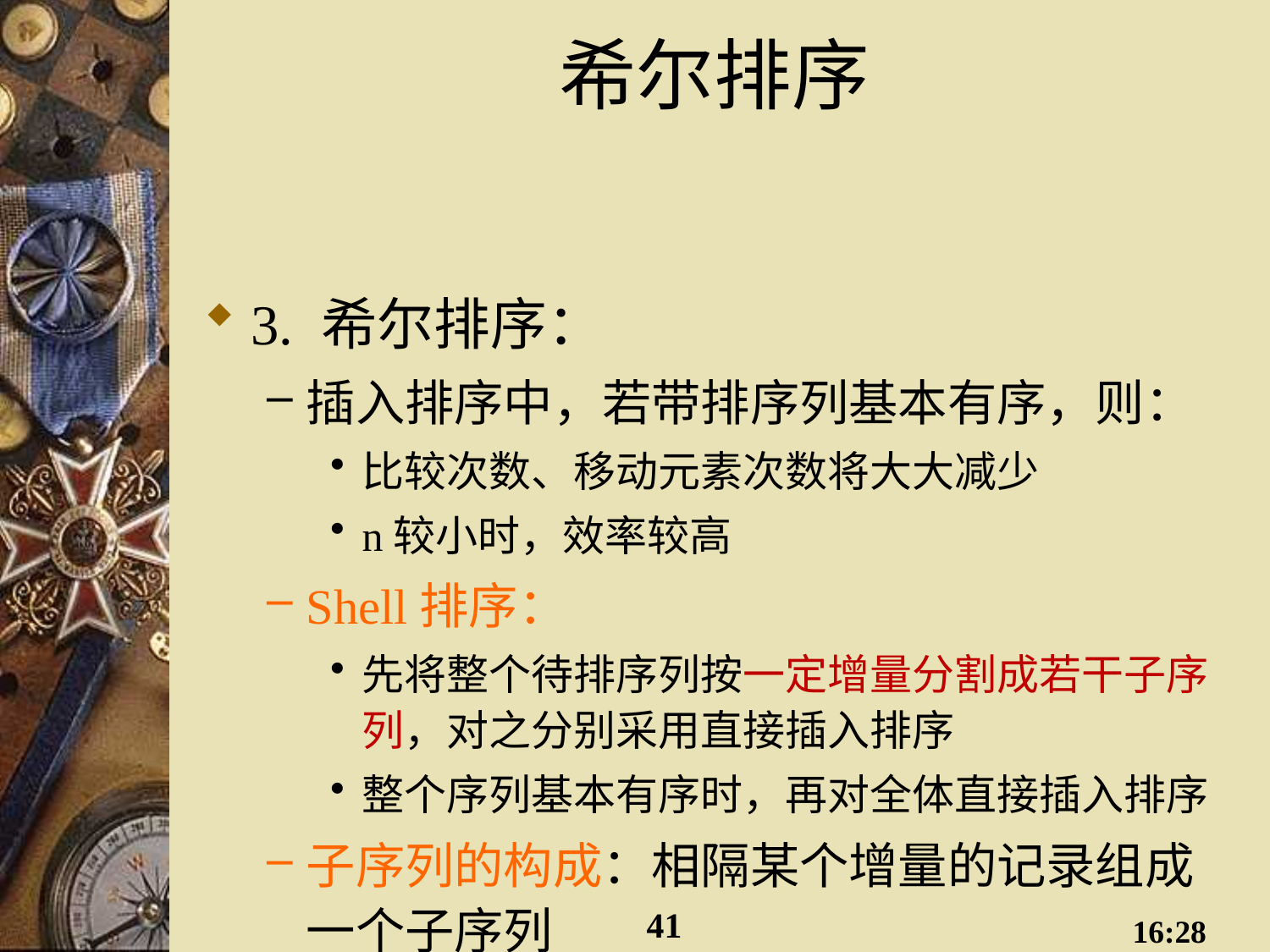

# 希尔排序
3. 希尔排序：
插入排序中，若带排序列基本有序，则：
比较次数、移动元素次数将大大减少
n较小时，效率较高
Shell排序：
先将整个待排序列按一定增量分割成若干子序列，对之分别采用直接插入排序
整个序列基本有序时，再对全体直接插入排序
子序列的构成：相隔某个增量的记录组成一个子序列